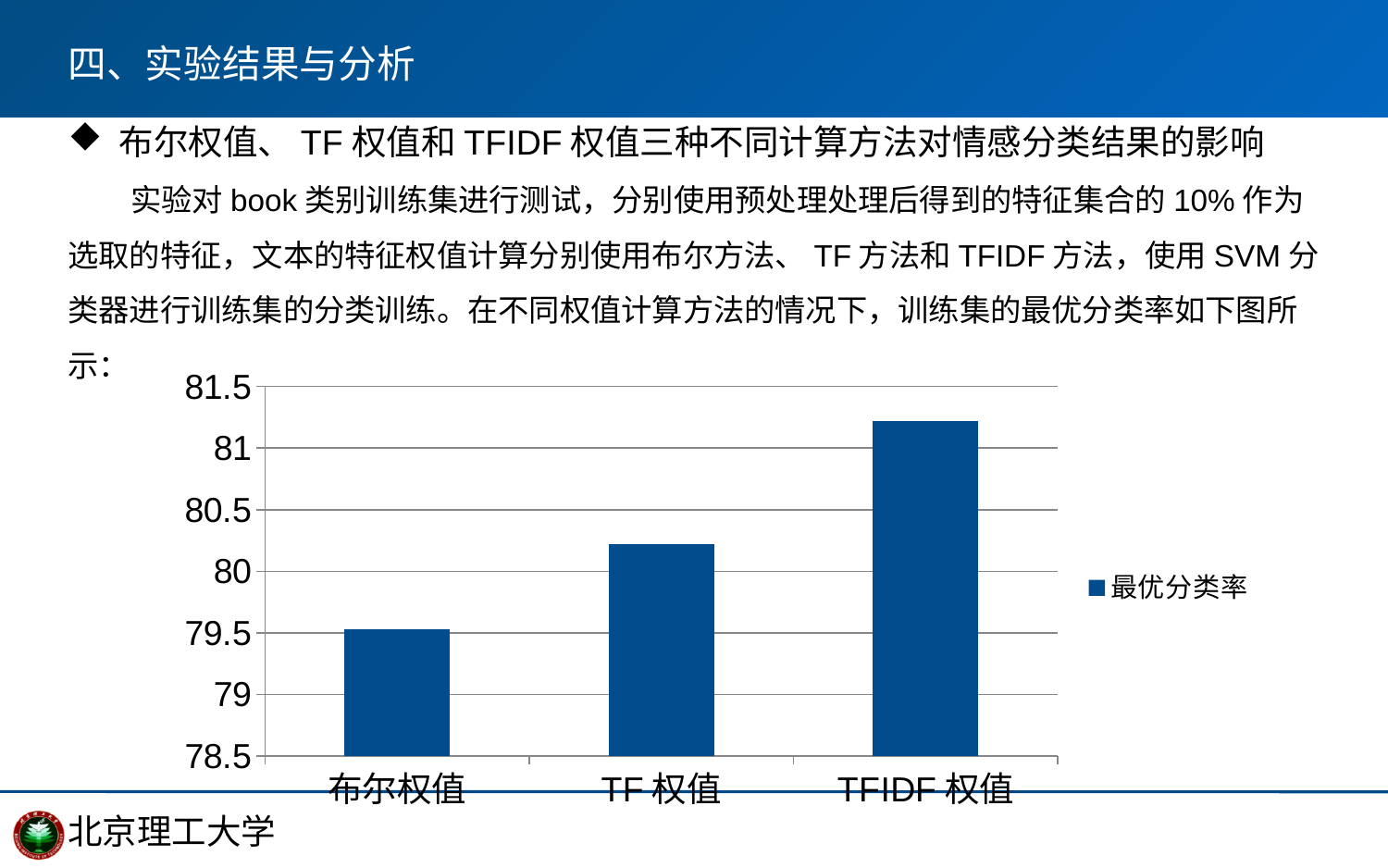

四、实验结果与分析
 布尔权值、TF权值和TFIDF权值三种不同计算方法对情感分类结果的影响
        实验对book类别训练集进行测试，分别使用预处理处理后得到的特征集合的10%作为选取的特征，文本的特征权值计算分别使用布尔方法、TF方法和TFIDF方法，使用SVM分类器进行训练集的分类训练。在不同权值计算方法的情况下，训练集的最优分类率如下图所示：

### Chart

| Category | 最优分类率 |
|---|---|
| 布尔权值 | 79.5278 |
| TF权值 | 80.2222 |
| TFIDF权值 | 81.2222 |